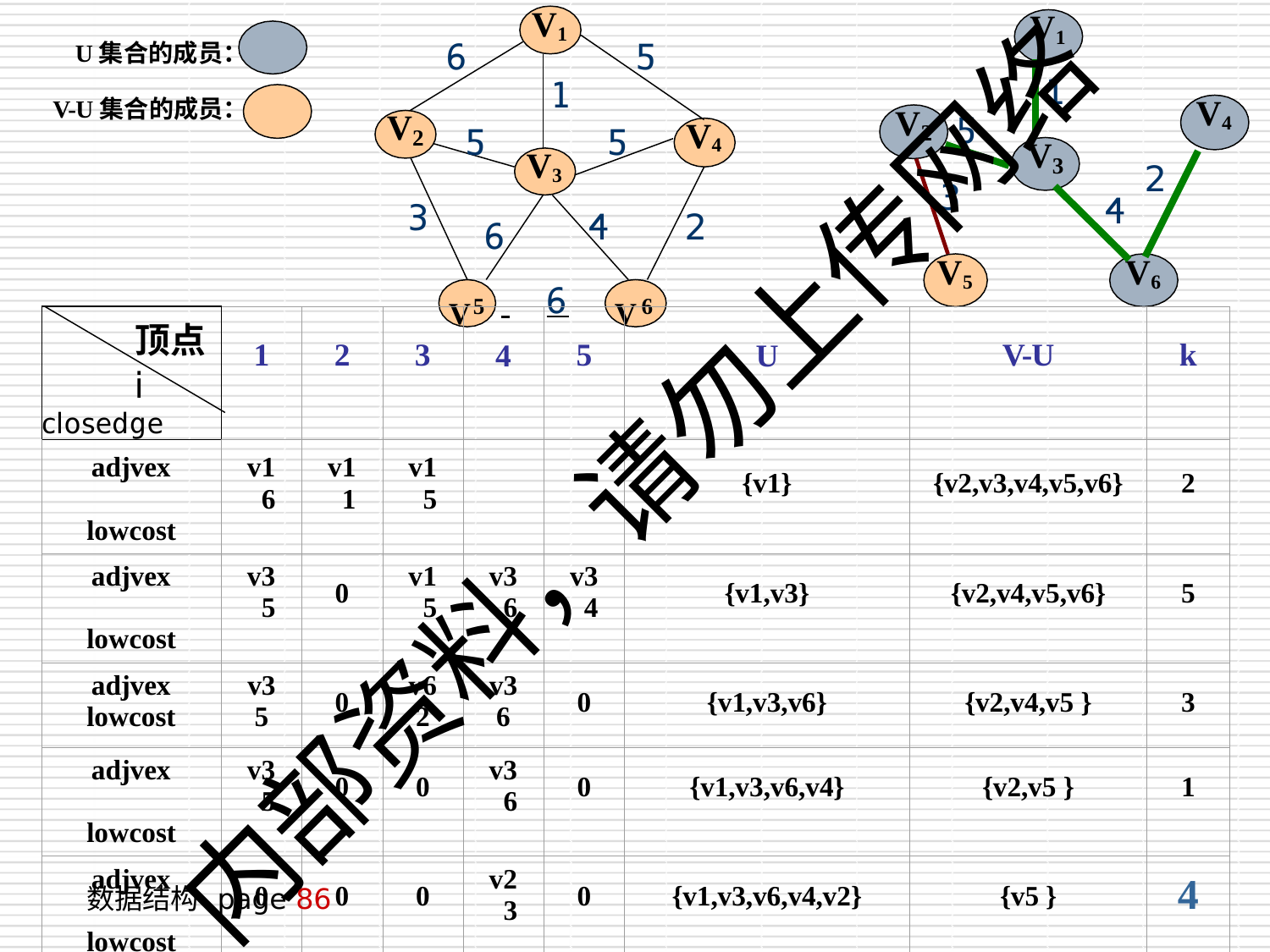

V1
V1

6
5

U集合的成员：

1
1
5
3

V4
V-U集合的成员：

V
V

V4
2
5
5

2
V

V3

3

2

4
3

4	2
6
V5
V6

V	 	6	V

| 顶点i closedge | 1 | 2 | 3 | 5 4 | 5 | 6 U | V-U | k |
| --- | --- | --- | --- | --- | --- | --- | --- | --- |
| adjvex lowcost | v1 6 | v1 1 | v1 5 |  |  | {v1} | {v2,v3,v4,v5,v6} | 2 |
| adjvex lowcost | v3 5 | 0 | v1 5 | v3 6 | v3 4 | {v1,v3} | {v2,v4,v5,v6} | 5 |
| adjvex lowcost | v3 5 | 0 | v6 2 | v3 6 | 0 | {v1,v3,v6} | {v2,v4,v5 } | 3 |
| adjvex lowcost | v3 5 | 0 | 0 | v3 6 | 0 | {v1,v3,v6,v4} | {v2,v5 } | 1 |
| adjvex lowcost | 0 | 0 | 0 | v2 3 | 0 | {v1,v3,v6,v4,v2} | {v5 } | 4 |

内部资料，请勿上传网络
数据结构 page 86